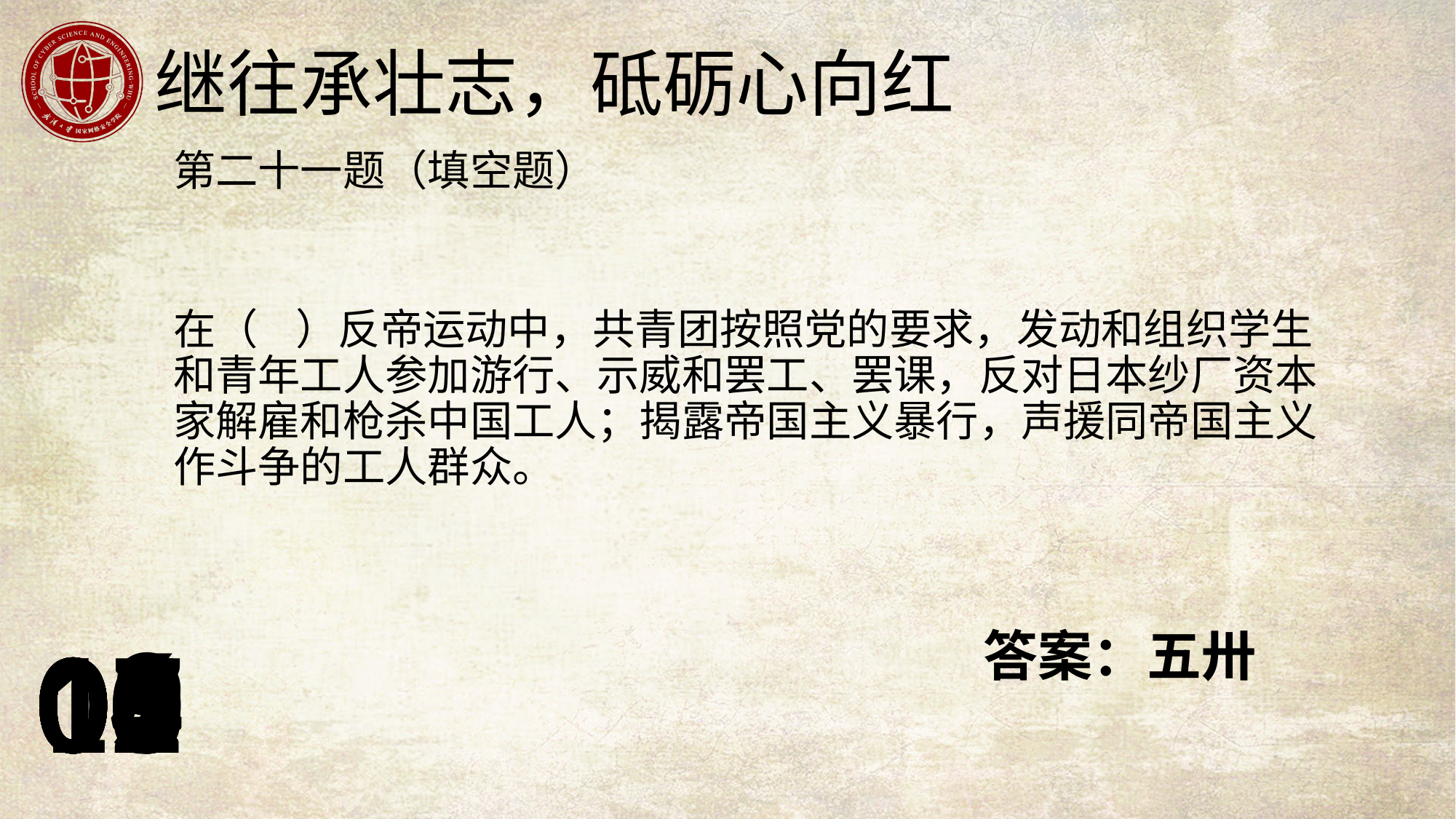

第二十一题（填空题）

在（    ）反帝运动中，共青团按照党的要求，发动和组织学生和青年工人参加游行、示威和罢工、罢课，反对日本纱厂资本家解雇和枪杀中国工人；揭露帝国主义暴行，声援同帝国主义作斗争的工人群众。
答案：五卅